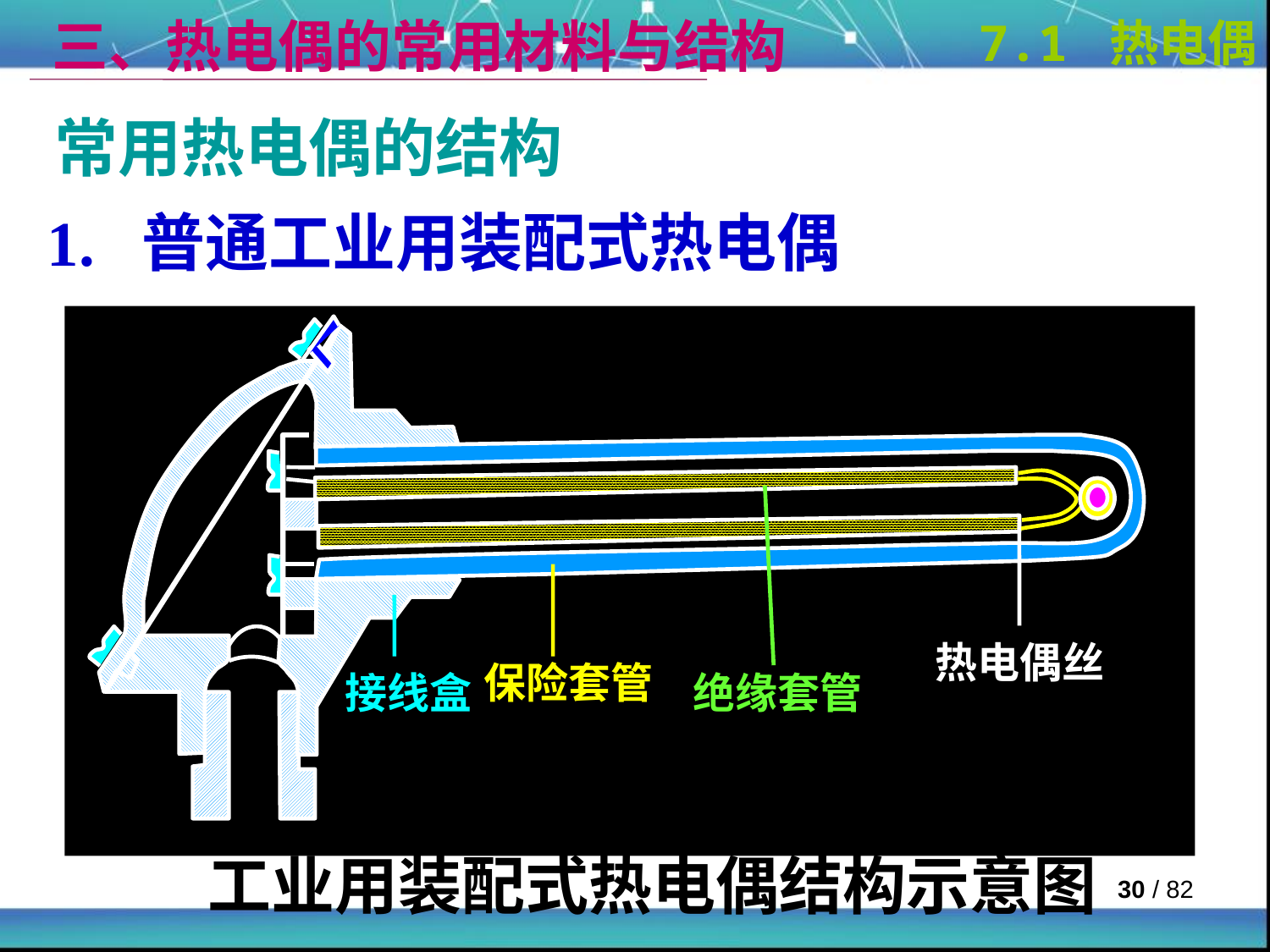

三、热电偶的常用材料与结构
7.1 热电偶

常用热电偶的结构
1.  普通工业用装配式热电偶

热电偶丝
保险套管
接线盒
绝缘套管
工业用装配式热电偶结构示意图
30 / 82